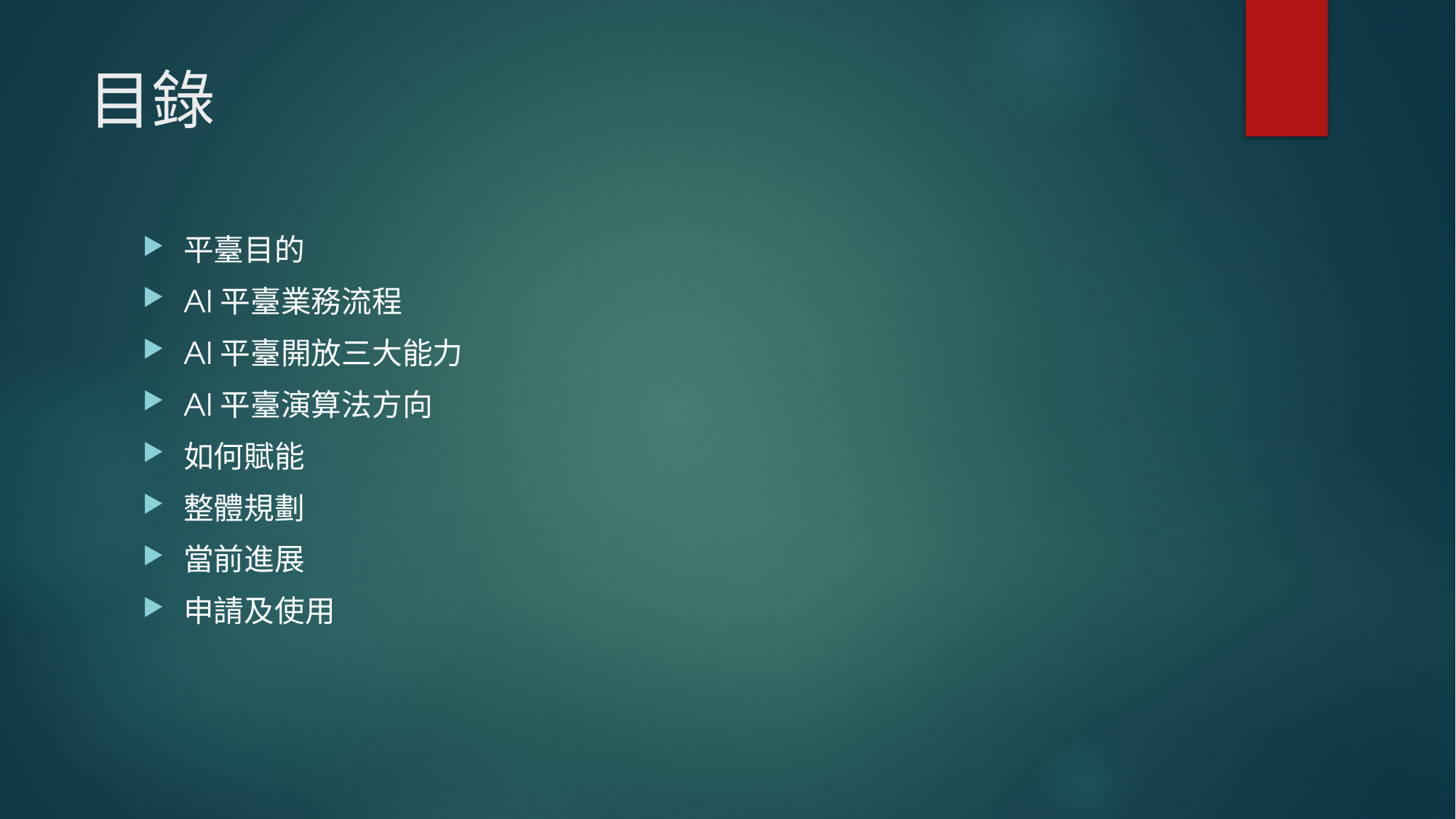

# 目錄
平臺目的
AI平臺業務流程
AI平臺開放三大能力
AI平臺演算法方向
如何賦能
整體規劃
當前進展
申請及使用